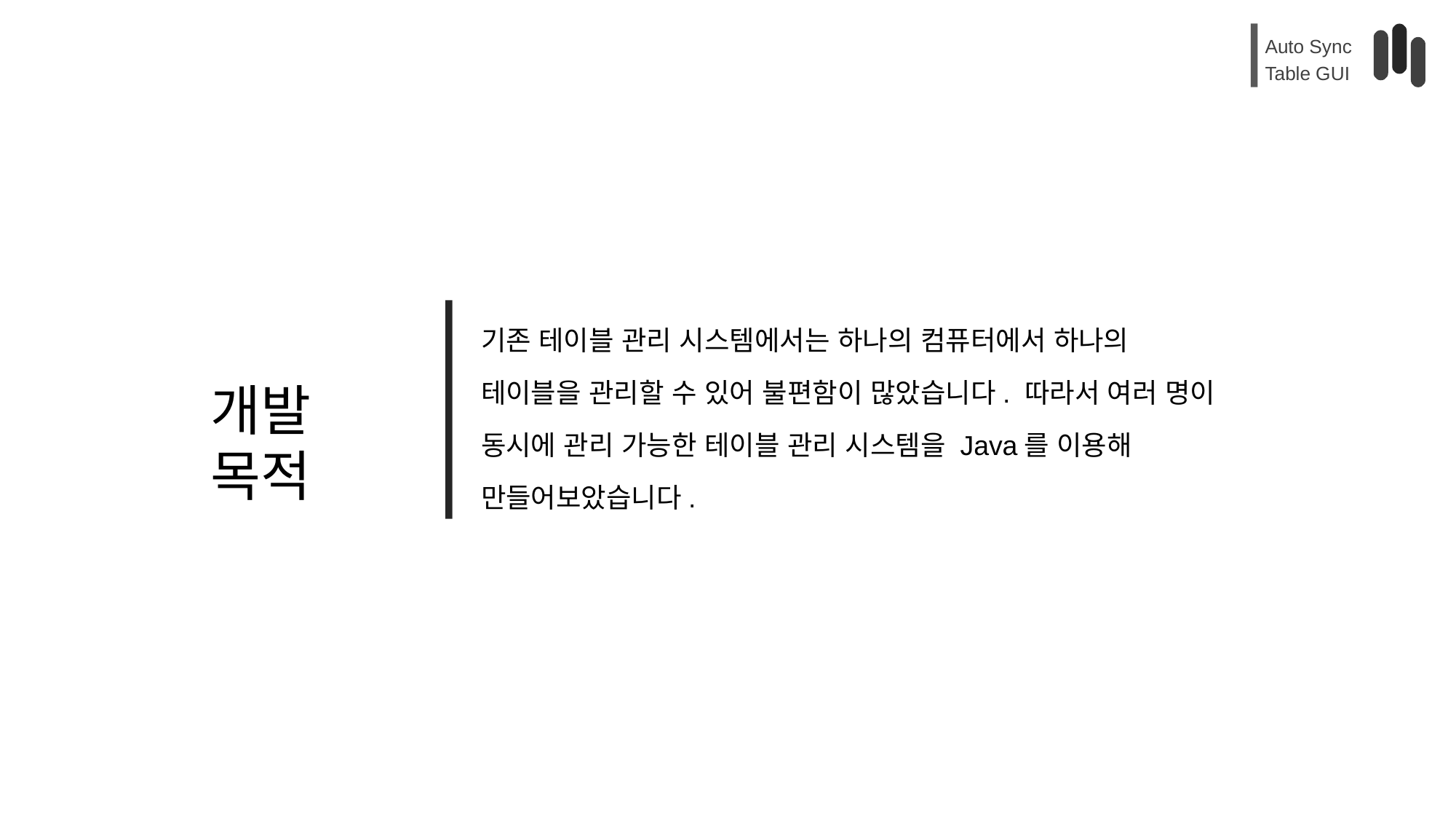

Auto Sync Table GUI

기존 테이블 관리 시스템에서는 하나의 컴퓨터에서 하나의 테이블을 관리할 수 있어 불편함이 많았습니다. 따라서 여러 명이 동시에 관리 가능한 테이블 관리 시스템을 Java를 이용해 만들어보았습니다.
개발 목적